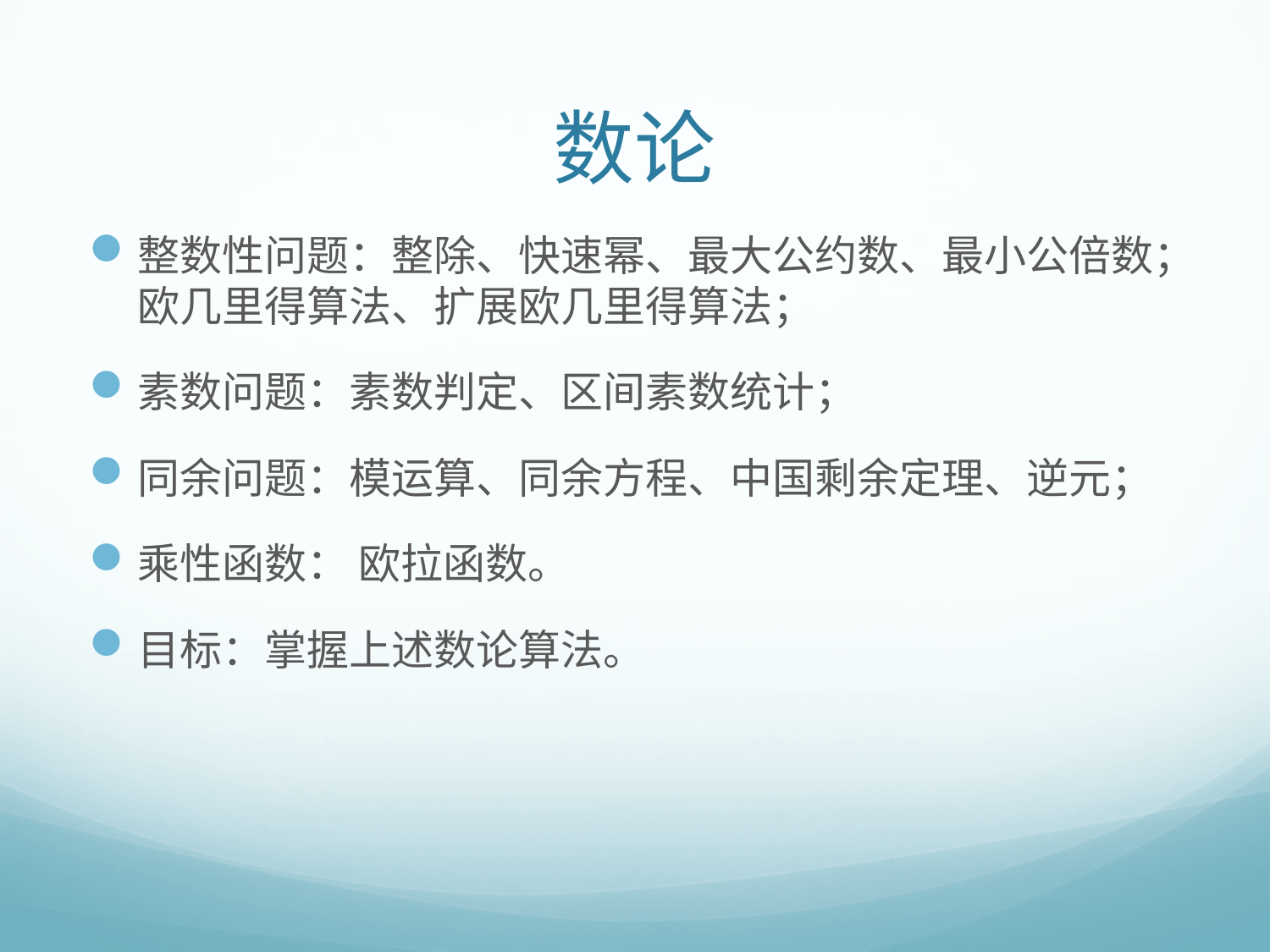

# 数论
整数性问题：整除、快速幂、最大公约数、最小公倍数；欧几里得算法、扩展欧几里得算法；
素数问题：素数判定、区间素数统计；
同余问题：模运算、同余方程、中国剩余定理、逆元；
乘性函数： 欧拉函数。
目标：掌握上述数论算法。